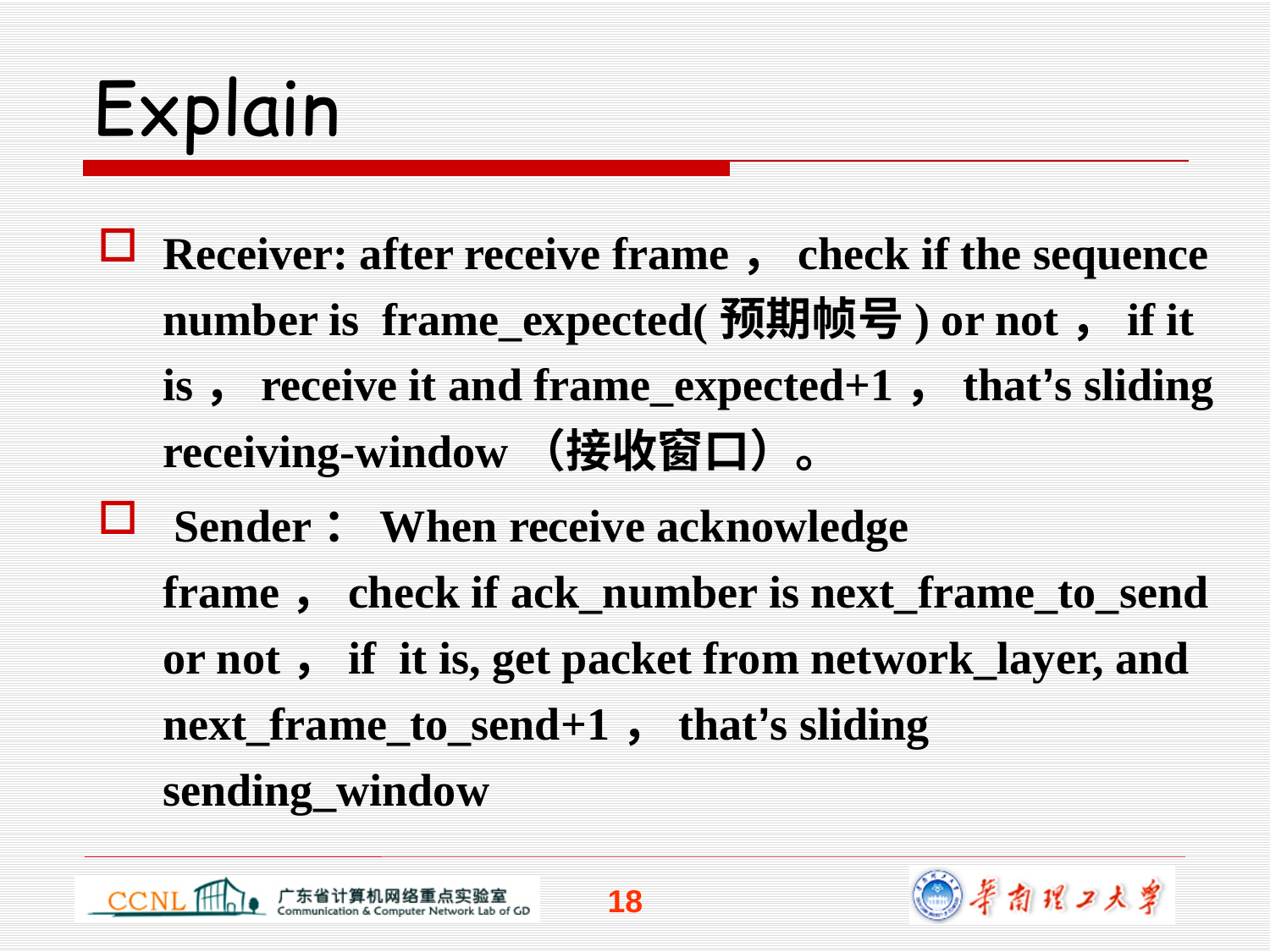

# Explain
Receiver: after receive frame，check if the sequence number is  frame_expected(预期帧号) or not，if it is，receive it and frame_expected+1，that’s sliding receiving-window（接收窗口）。
 Sender：When receive acknowledge frame，check if ack_number is next_frame_to_send or not，if  it is, get packet from network_layer, and next_frame_to_send+1，that’s sliding sending_window